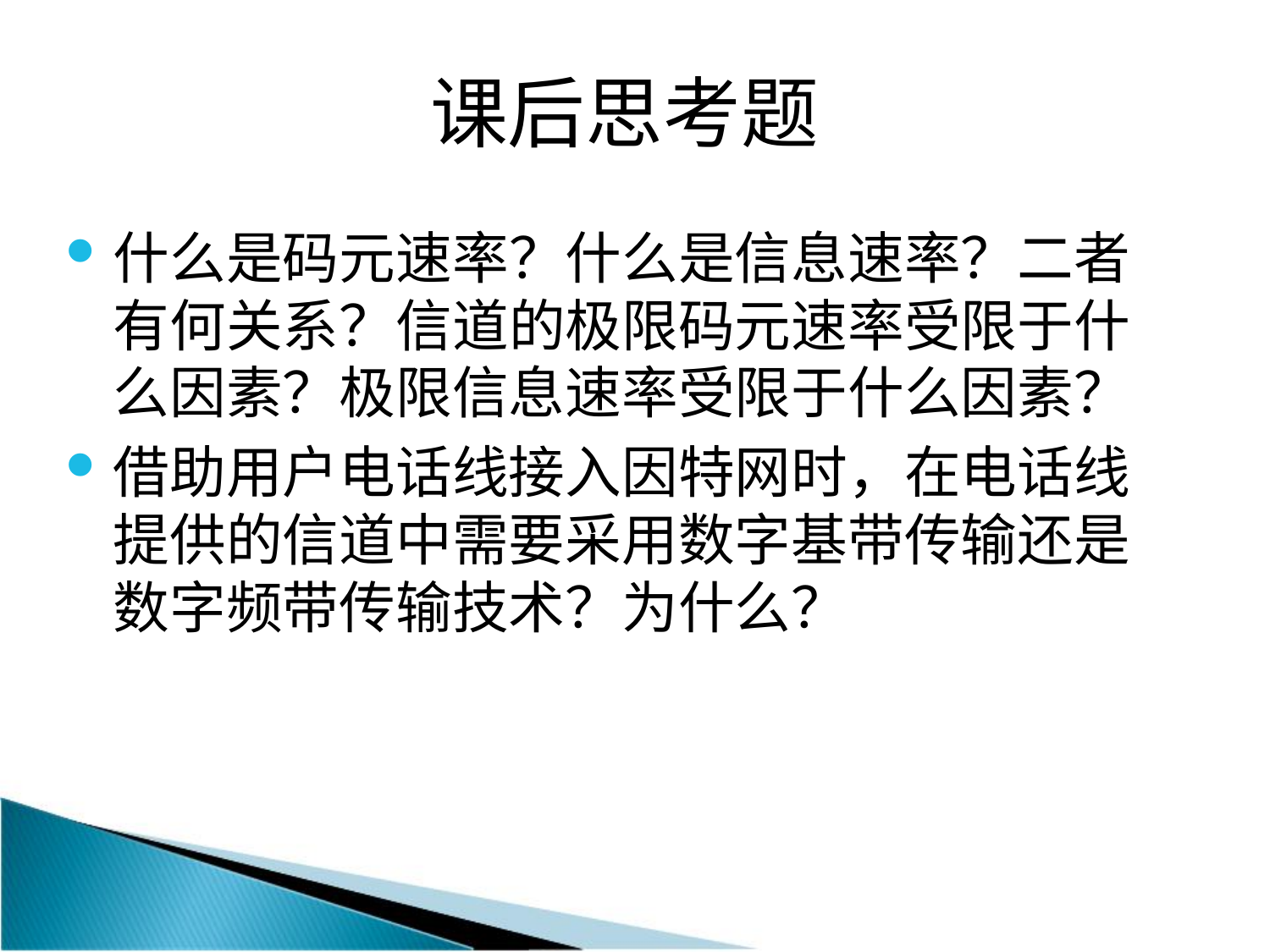

# 课后思考题
什么是码元速率？什么是信息速率？二者有何关系？信道的极限码元速率受限于什么因素？极限信息速率受限于什么因素？
借助用户电话线接入因特网时，在电话线提供的信道中需要采用数字基带传输还是数字频带传输技术？为什么？